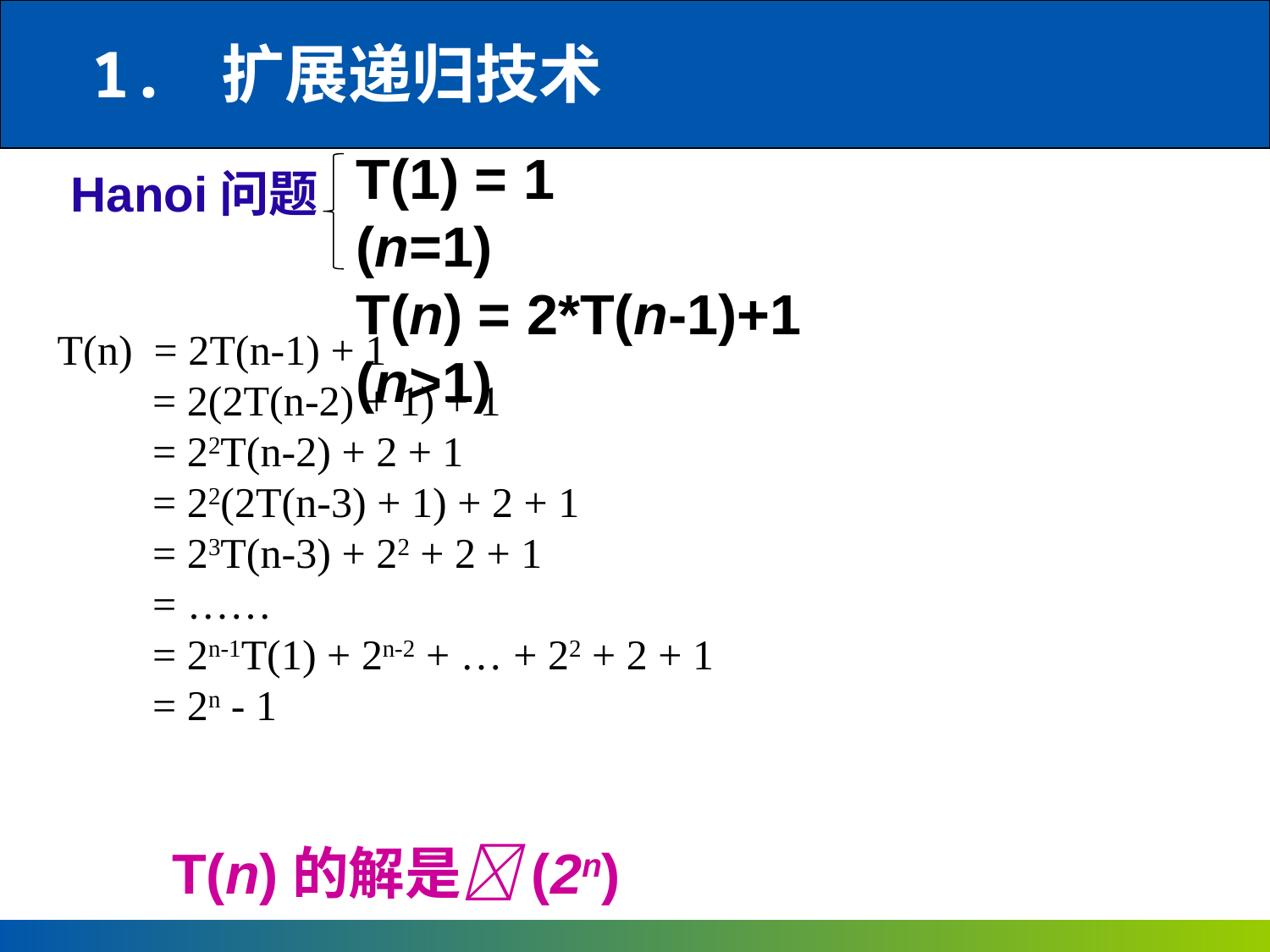

1. 扩展递归技术
T(1) = 1                    (n=1)
T(n) = 2*T(n-1)+1   (n>1)

 Hanoi问题
T(n)  = 2T(n-1) + 1
         = 2(2T(n-2) + 1) + 1
         = 22T(n-2) + 2 + 1
         = 22(2T(n-3) + 1) + 2 + 1
         = 23T(n-3) + 22 + 2 + 1
         = ……
         = 2n-1T(1) + 2n-2 + … + 22 + 2 + 1
         = 2n - 1

T(n)的解是θ(2n)